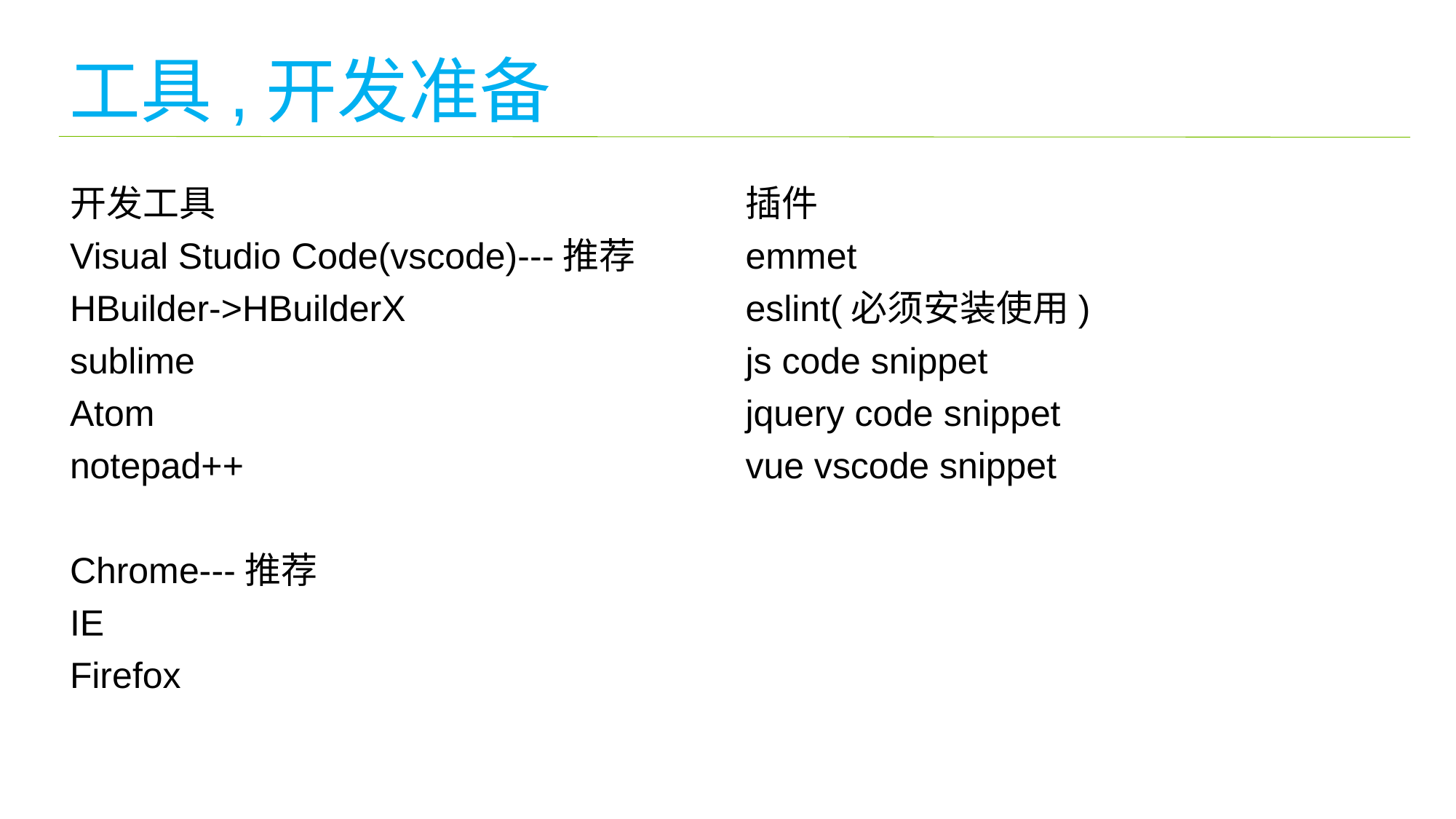

工具,开发准备
开发工具
Visual Studio Code(vscode)---推荐
HBuilder->HBuilderX
sublime
Atom
notepad++

Chrome---推荐
IE
Firefox

插件
emmet
eslint(必须安装使用)
js code snippet
jquery code snippet
vue vscode snippet